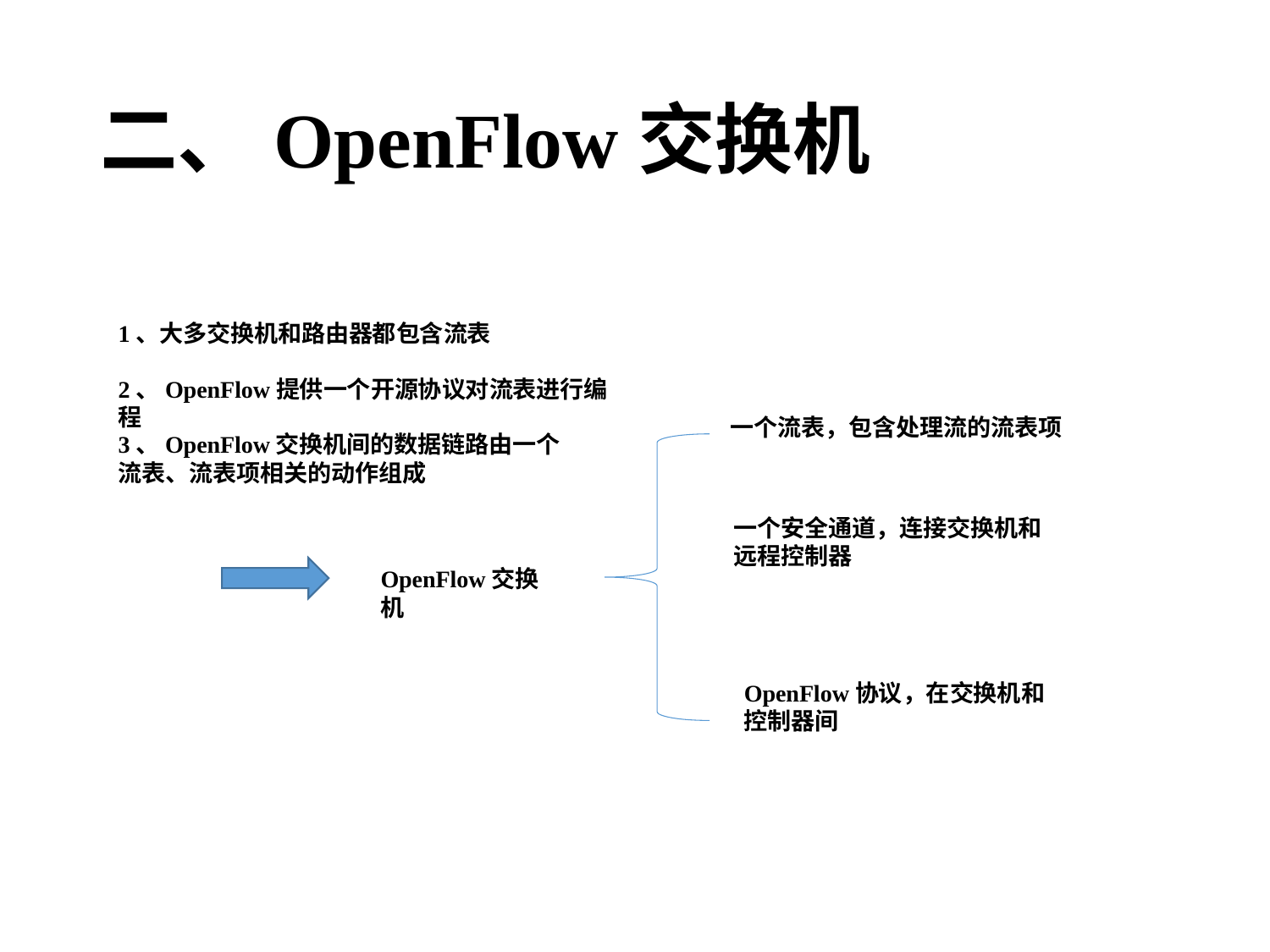

# 二、OpenFlow交换机
1、大多交换机和路由器都包含流表
2、OpenFlow提供一个开源协议对流表进行编程
一个流表，包含处理流的流表项
3、OpenFlow交换机间的数据链路由一个流表、流表项相关的动作组成

一个安全通道，连接交换机和远程控制器

OpenFlow交换机
OpenFlow协议，在交换机和控制器间